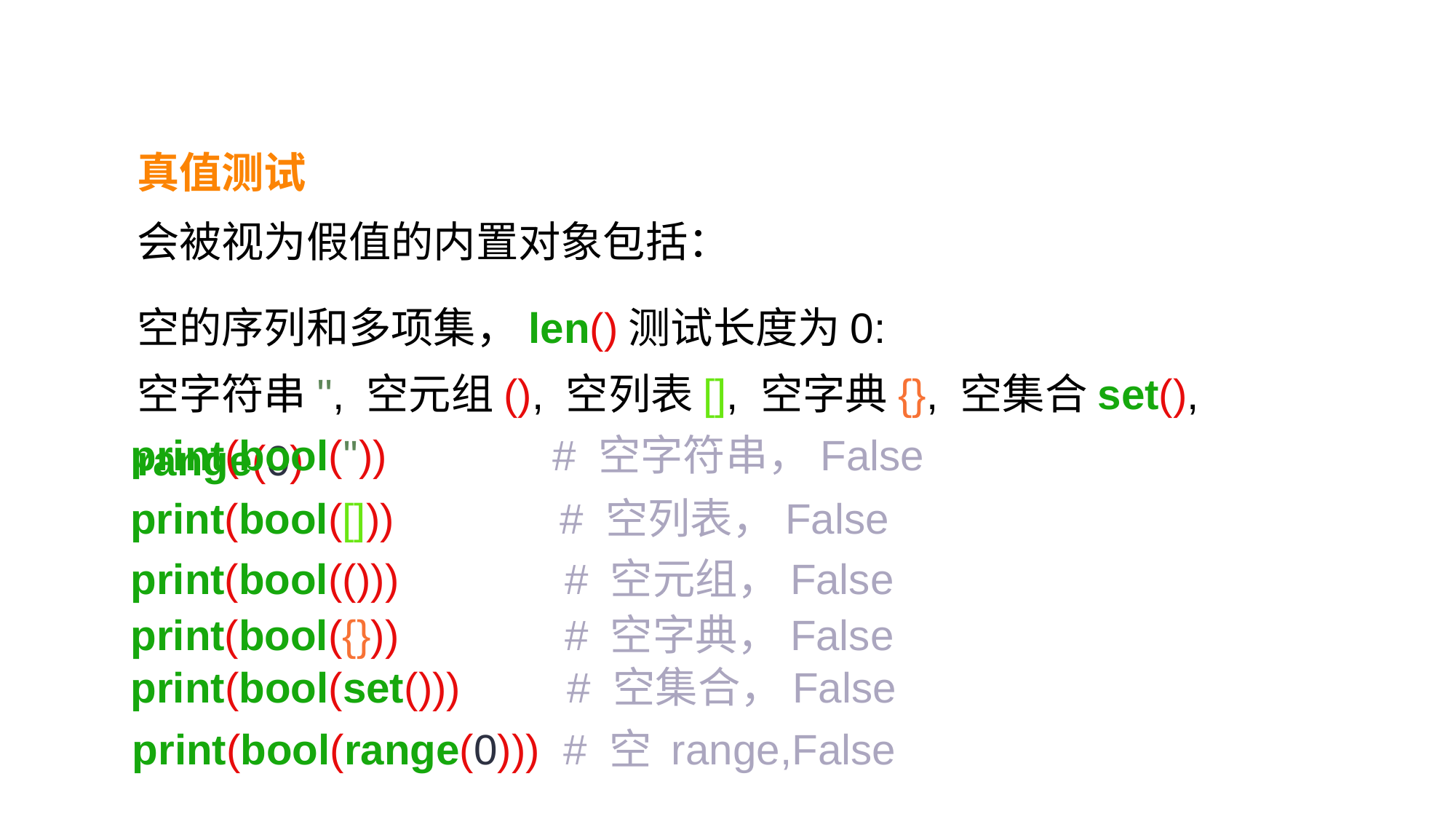

真值测试
会被视为假值的内置对象包括：
空的序列和多项集，len()测试长度为0:
空字符串'', 空元组(), 空列表[], 空字典{}, 空集合set(), range(0)
print(bool(''))              # 空字符串，False
print(bool([]))              # 空列表，False
print(bool(()))              # 空元组，False
print(bool({}))              # 空字典，False
print(bool(set()))         # 空集合，False
print(bool(range(0)))  # 空 range,False